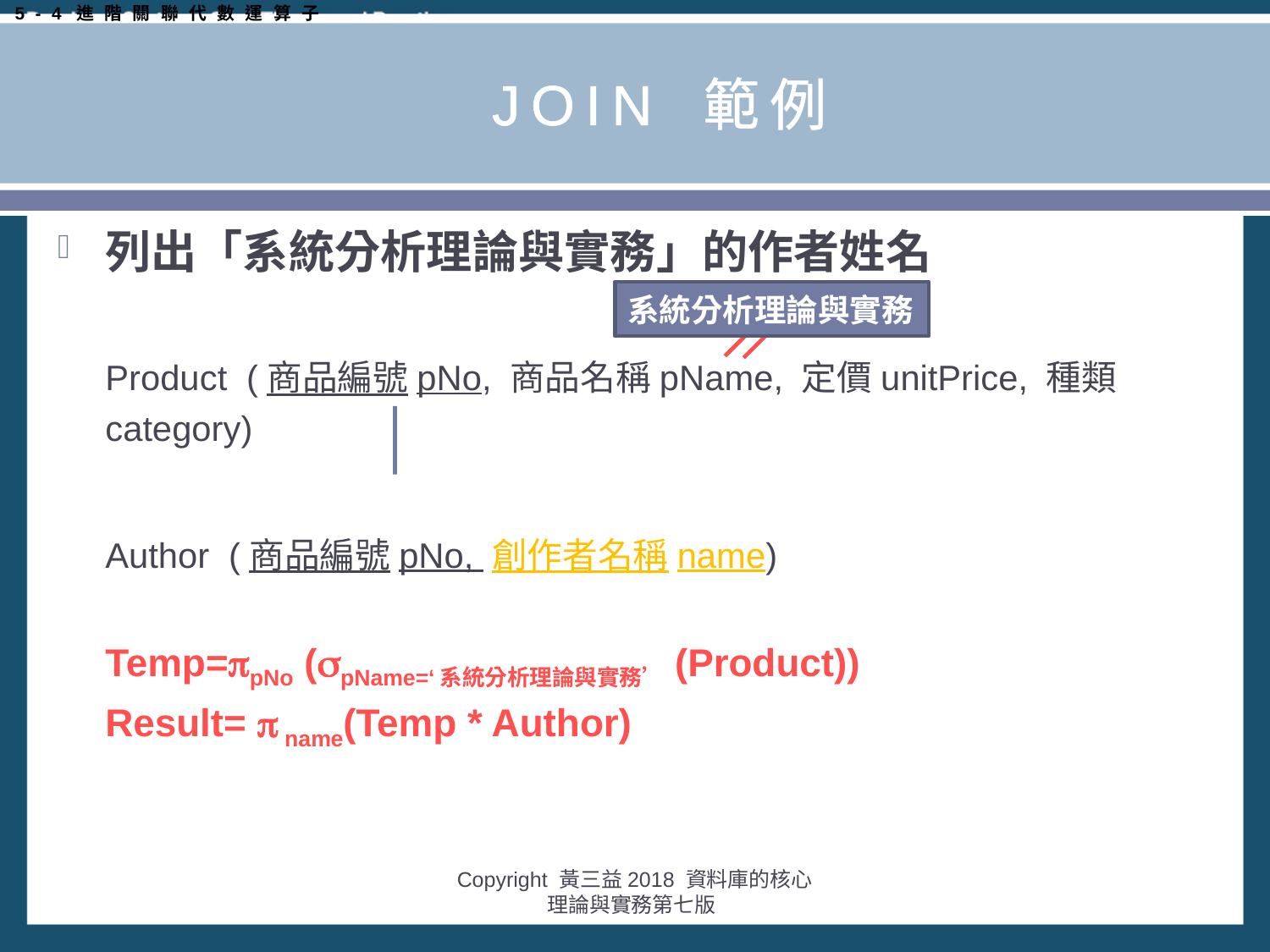

5-4進階關聯代數運算子
# JOIN 範例
列出「系統分析理論與實務」的作者姓名
Product  (商品編號pNo, 商品名稱pName, 定價unitPrice, 種類category)

 	Author  (商品編號pNo, 創作者名稱name)

	Temp=πpNo (σpName=‘系統分析理論與實務’ (Product))
	Result= π name(Temp * Author)

系統分析理論與實務

Copyright 黃三益2018 資料庫的核心理論與實務第七版